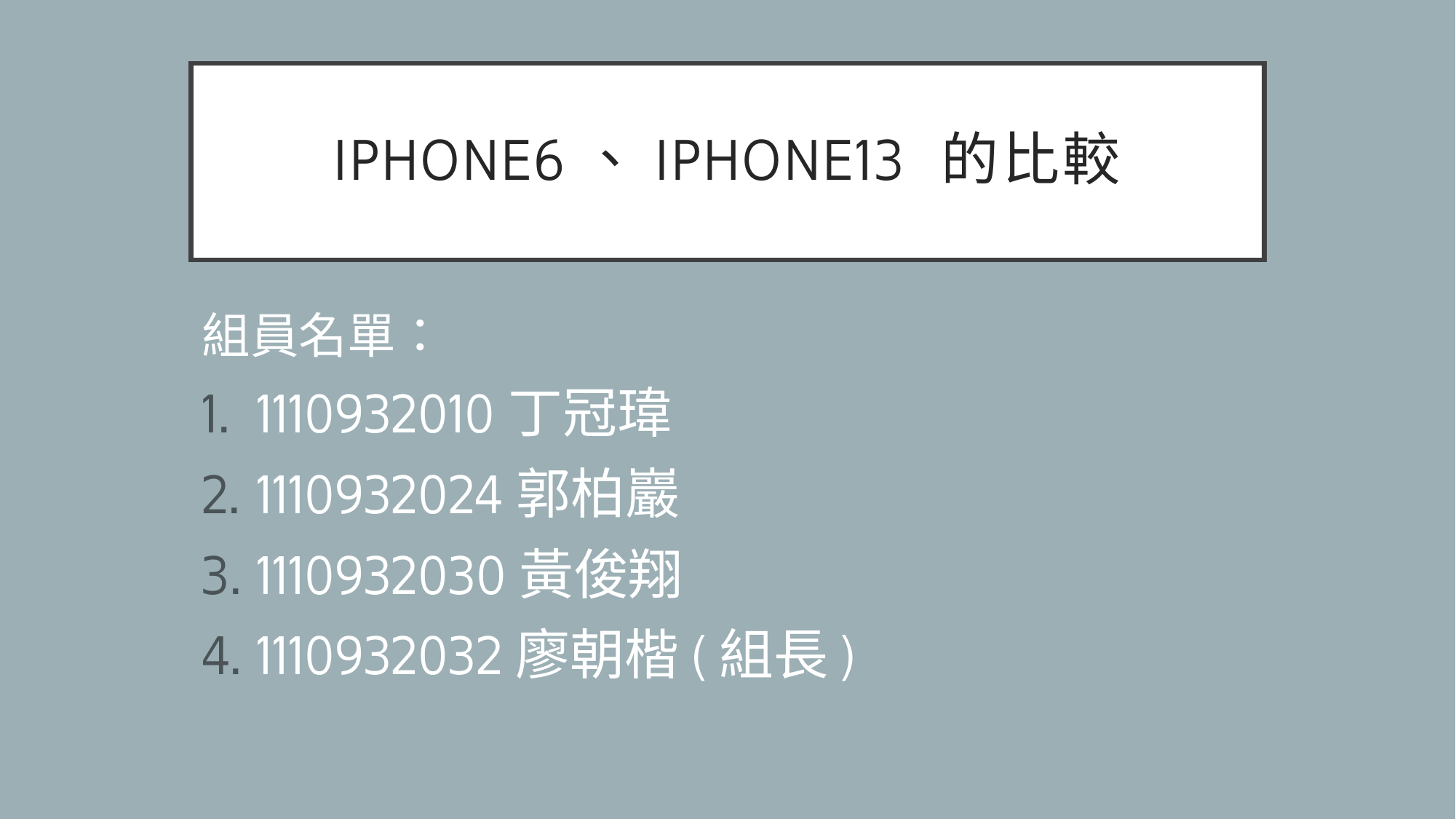

# IPHONE6、IPHONE13 的比較
組員名單：
1110932010丁冠瑋
1110932024郭柏巖
1110932030黃俊翔
1110932032廖朝楷(組長)